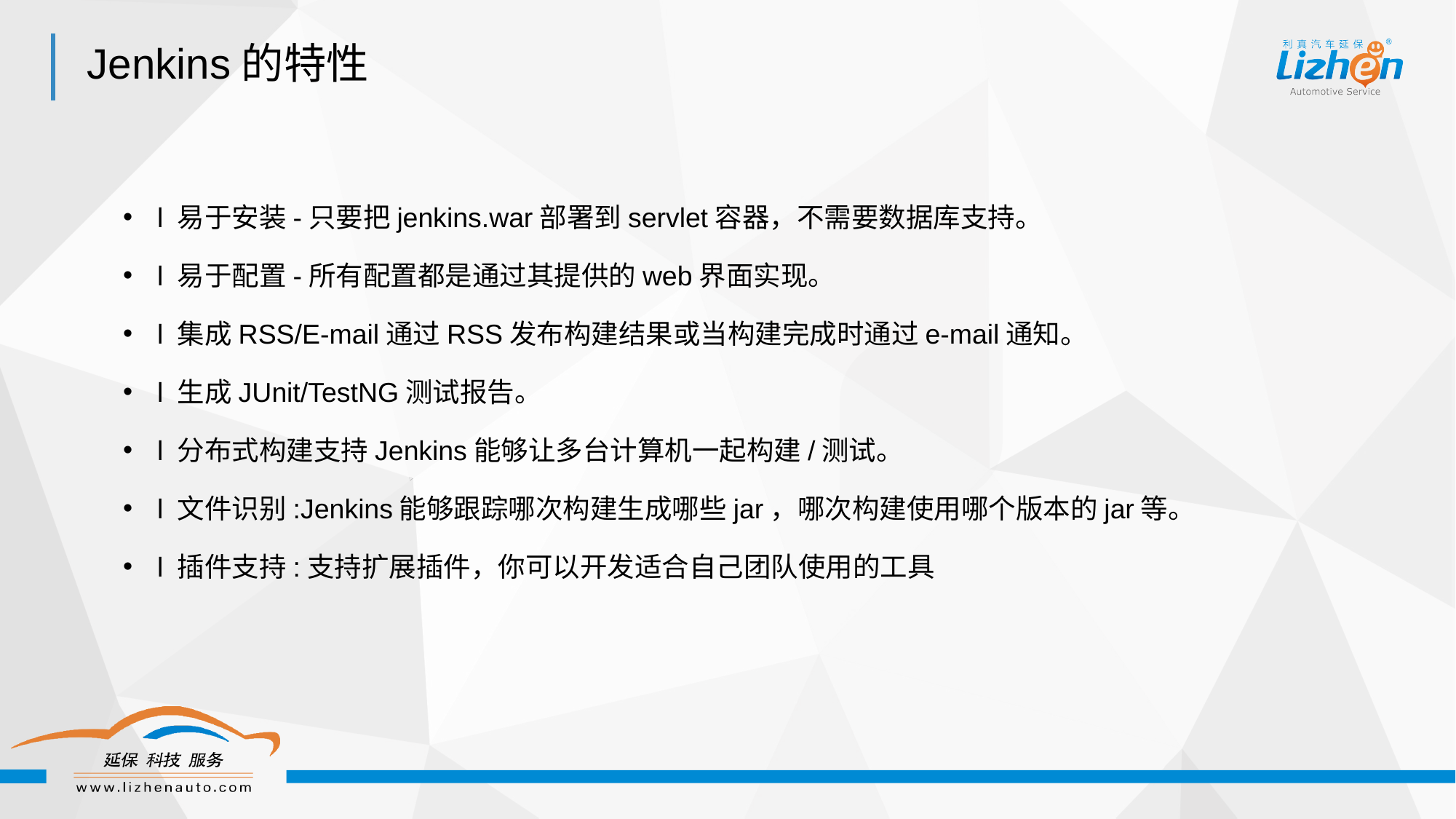

Jenkins的特性
l 易于安装-只要把jenkins.war部署到servlet容器，不需要数据库支持。
l 易于配置-所有配置都是通过其提供的web界面实现。
l 集成RSS/E-mail通过RSS发布构建结果或当构建完成时通过e-mail通知。
l 生成JUnit/TestNG测试报告。
l 分布式构建支持Jenkins能够让多台计算机一起构建/测试。
l 文件识别:Jenkins能够跟踪哪次构建生成哪些jar，哪次构建使用哪个版本的jar等。
l 插件支持:支持扩展插件，你可以开发适合自己团队使用的工具